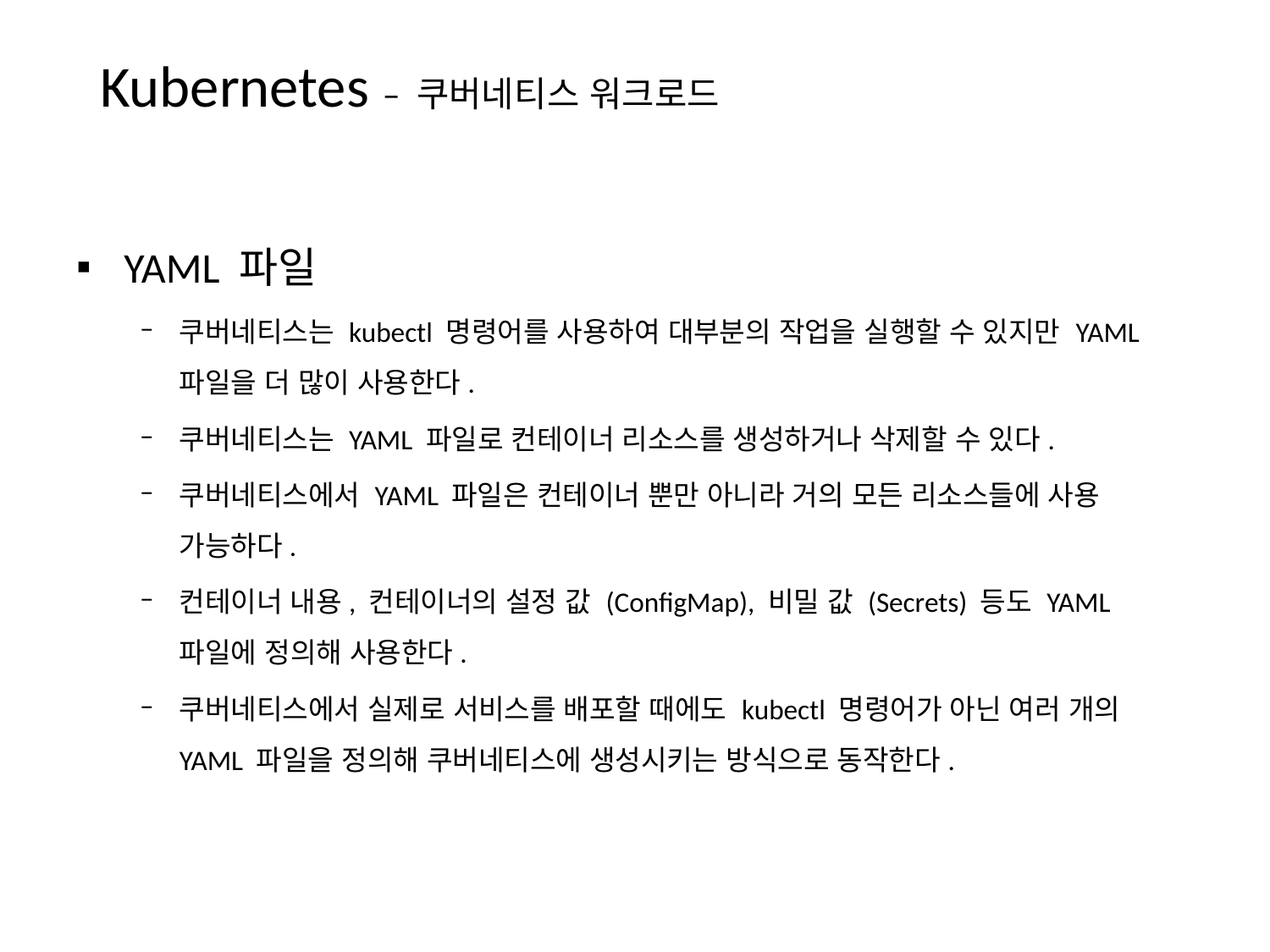

# Kubernetes – 쿠버네티스 워크로드
YAML 파일
쿠버네티스는 kubectl 명령어를 사용하여 대부분의 작업을 실행할 수 있지만 YAML파일을 더 많이 사용한다.
쿠버네티스는 YAML 파일로 컨테이너 리소스를 생성하거나 삭제할 수 있다.
쿠버네티스에서 YAML 파일은 컨테이너 뿐만 아니라 거의 모든 리소스들에 사용 가능하다.
컨테이너 내용, 컨테이너의 설정 값 (ConfigMap), 비밀 값 (Secrets) 등도 YAML 파일에 정의해 사용한다.
쿠버네티스에서 실제로 서비스를 배포할 때에도 kubectl 명령어가 아닌 여러 개의 YAML 파일을 정의해 쿠버네티스에 생성시키는 방식으로 동작한다.